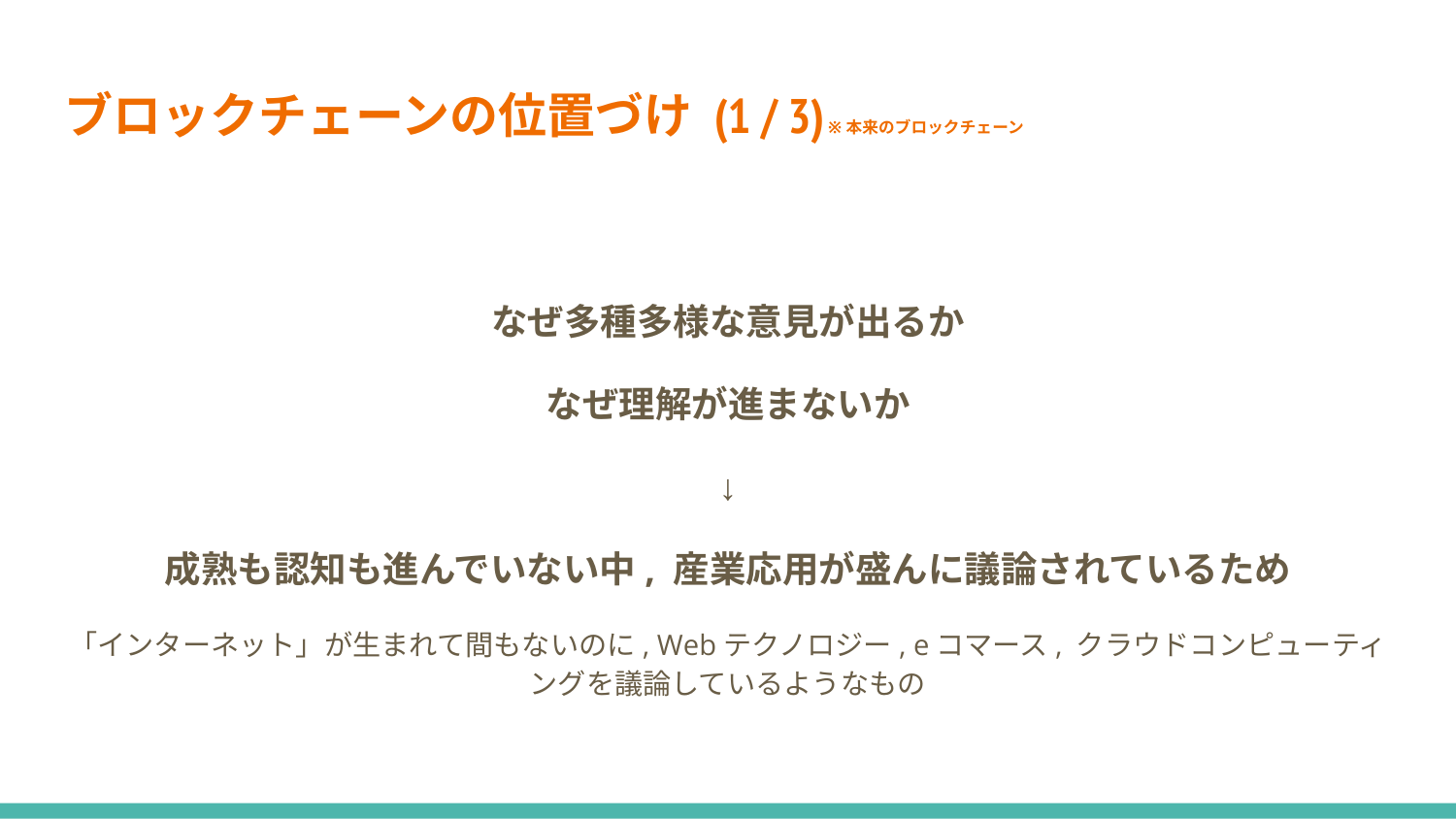

# ブロックチェーンの位置づけ (1 / 3) ※本来のブロックチェーン

なぜ多種多様な意見が出るか
なぜ理解が進まないか
↓
成熟も認知も進んでいない中, 産業応用が盛んに議論されているため
「インターネット」が生まれて間もないのに, Webテクノロジー, eコマース, クラウドコンピューティングを議論しているようなもの